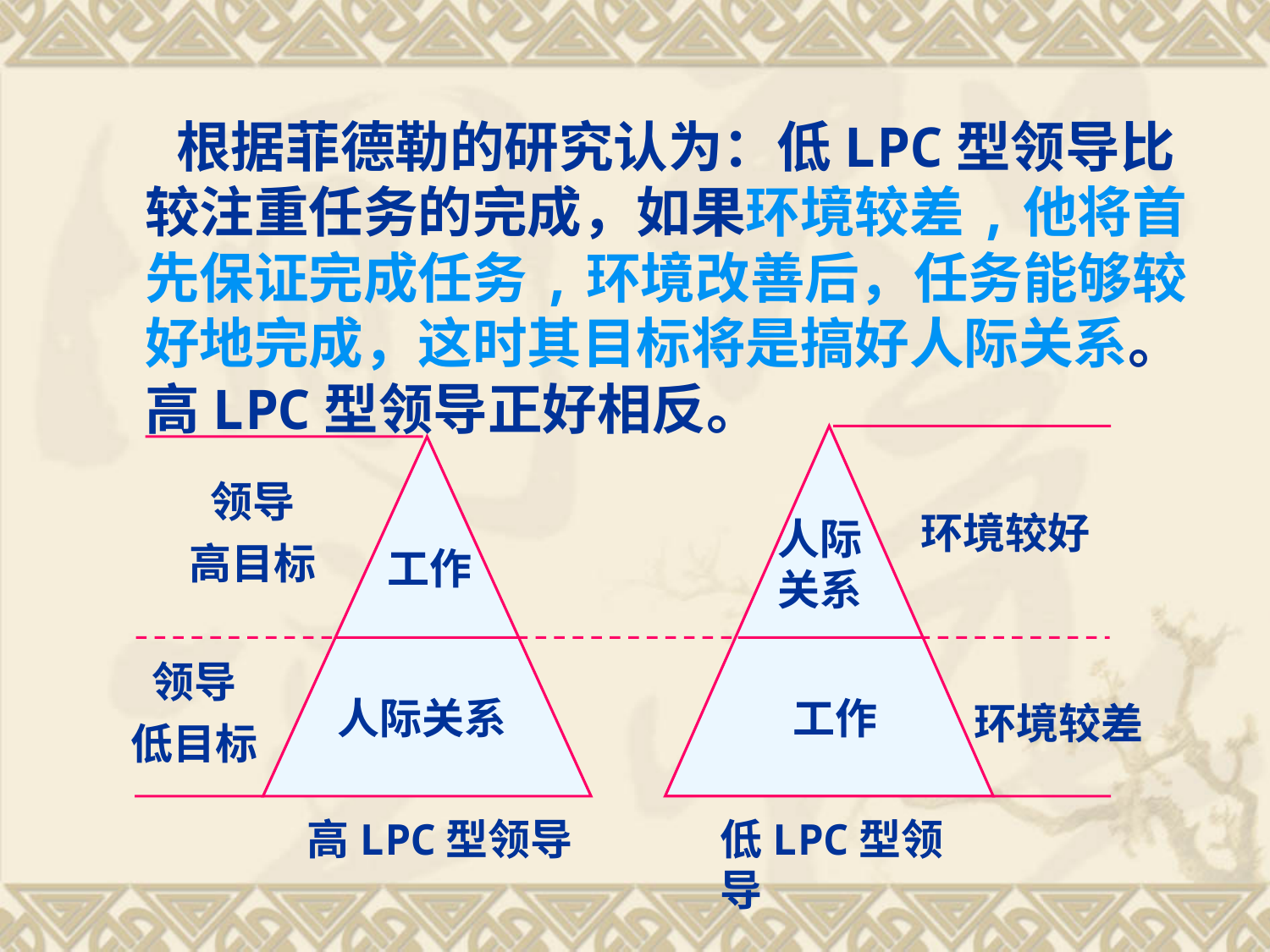

根据菲德勒的研究认为：低LPC型领导比较注重任务的完成，如果环境较差,他将首先保证完成任务,环境改善后，任务能够较好地完成，这时其目标将是搞好人际关系。高LPC型领导正好相反。

领导
高目标
环境较好
人际关系
工作

领导
低目标
人际关系
工作
环境较差

高LPC型领导
低LPC型领导